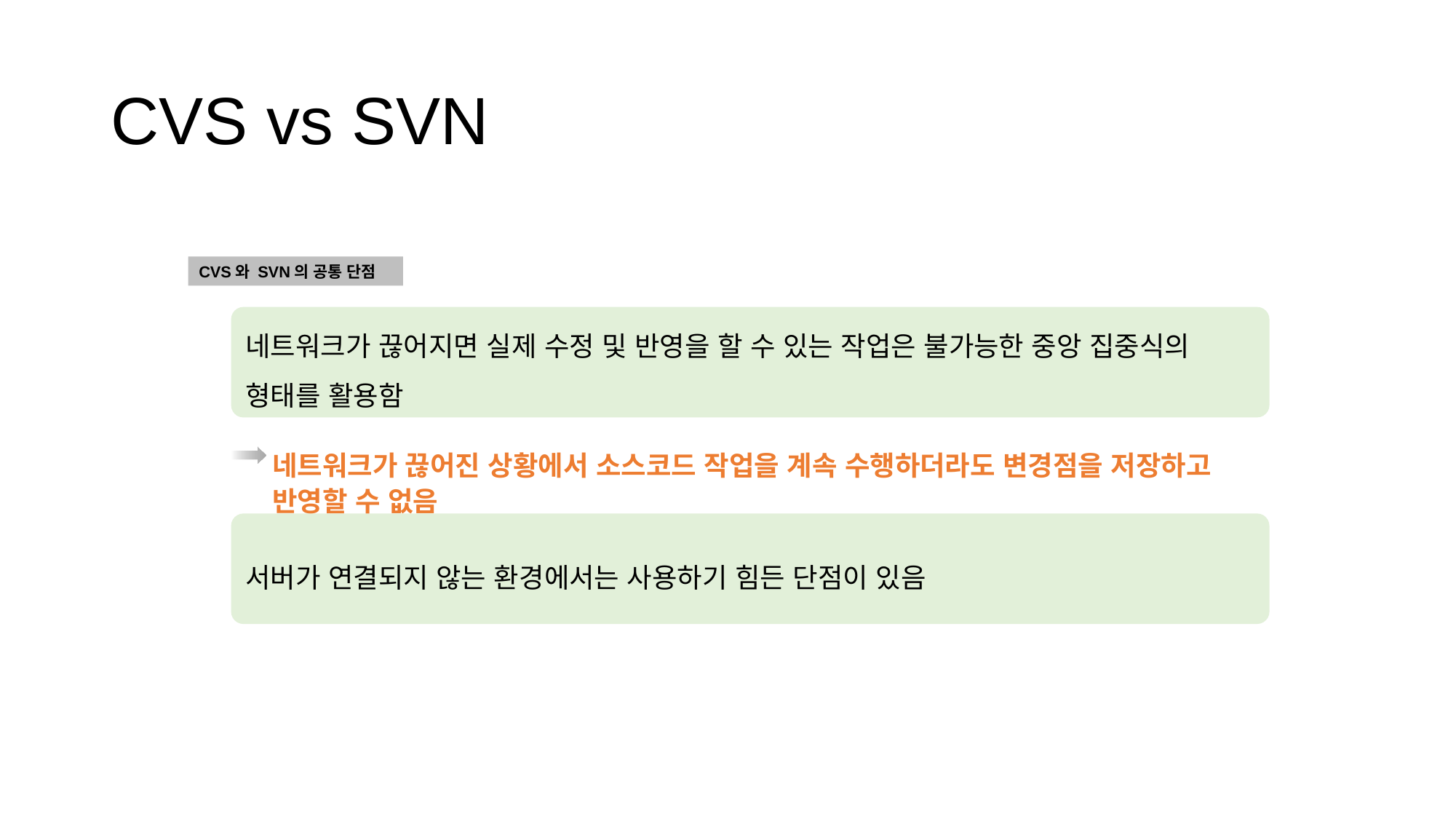

# CVS vs SVN
CVS와 SVN의 공통 단점
네트워크가 끊어지면 실제 수정 및 반영을 할 수 있는 작업은 불가능한 중앙 집중식의 형태를 활용함
네트워크가 끊어진 상황에서 소스코드 작업을 계속 수행하더라도 변경점을 저장하고 반영할 수 없음

서버가 연결되지 않는 환경에서는 사용하기 힘든 단점이 있음